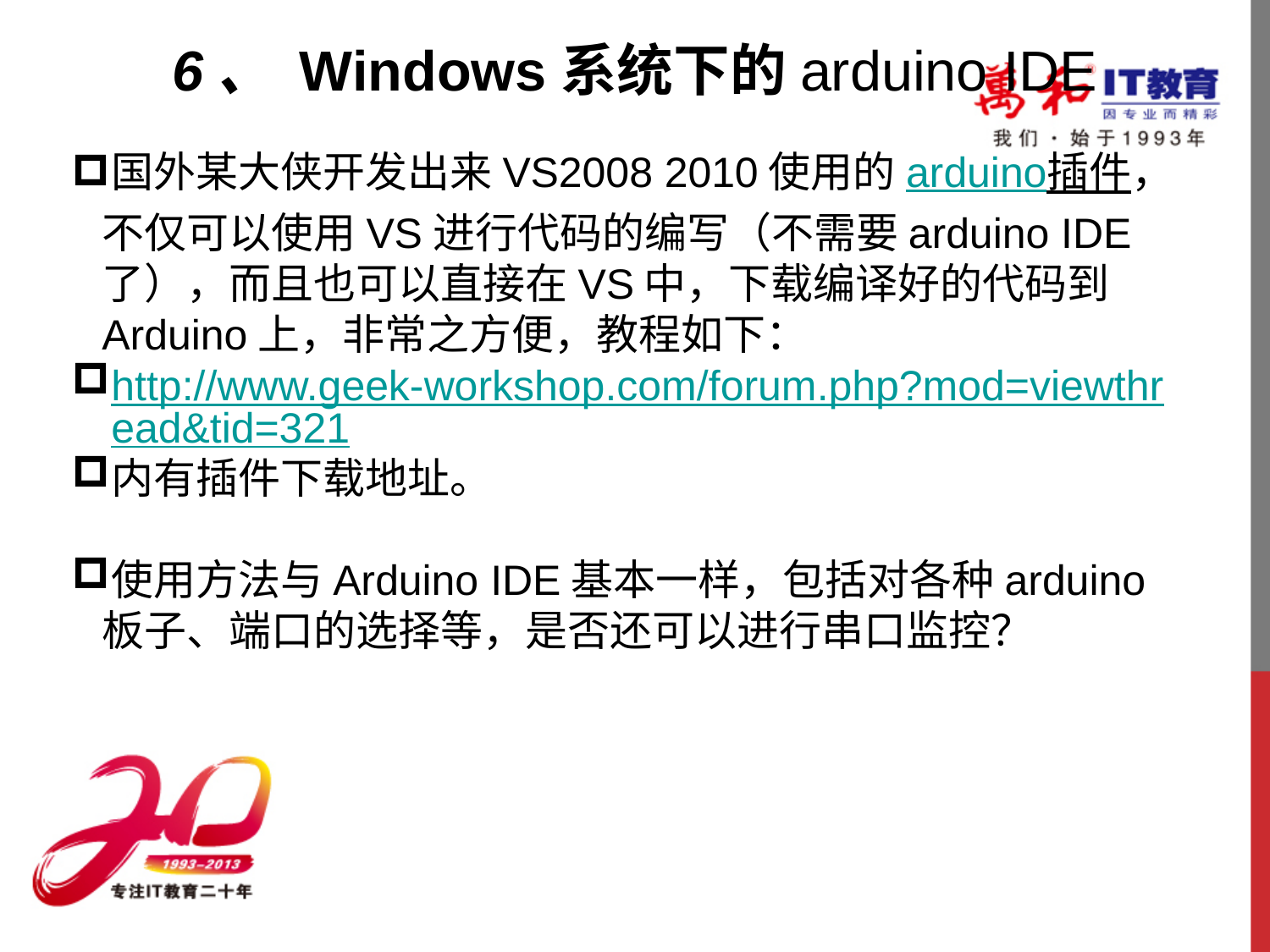

# 6、 Windows系统下的arduino IDE
国外某大侠开发出来VS2008 2010使用的arduino插件，不仅可以使用VS进行代码的编写（不需要arduino IDE了），而且也可以直接在VS中，下载编译好的代码到Arduino上，非常之方便，教程如下：
http://www.geek-workshop.com/forum.php?mod=viewthread&tid=321
内有插件下载地址。

使用方法与Arduino IDE基本一样，包括对各种arduino板子、端口的选择等，是否还可以进行串口监控？